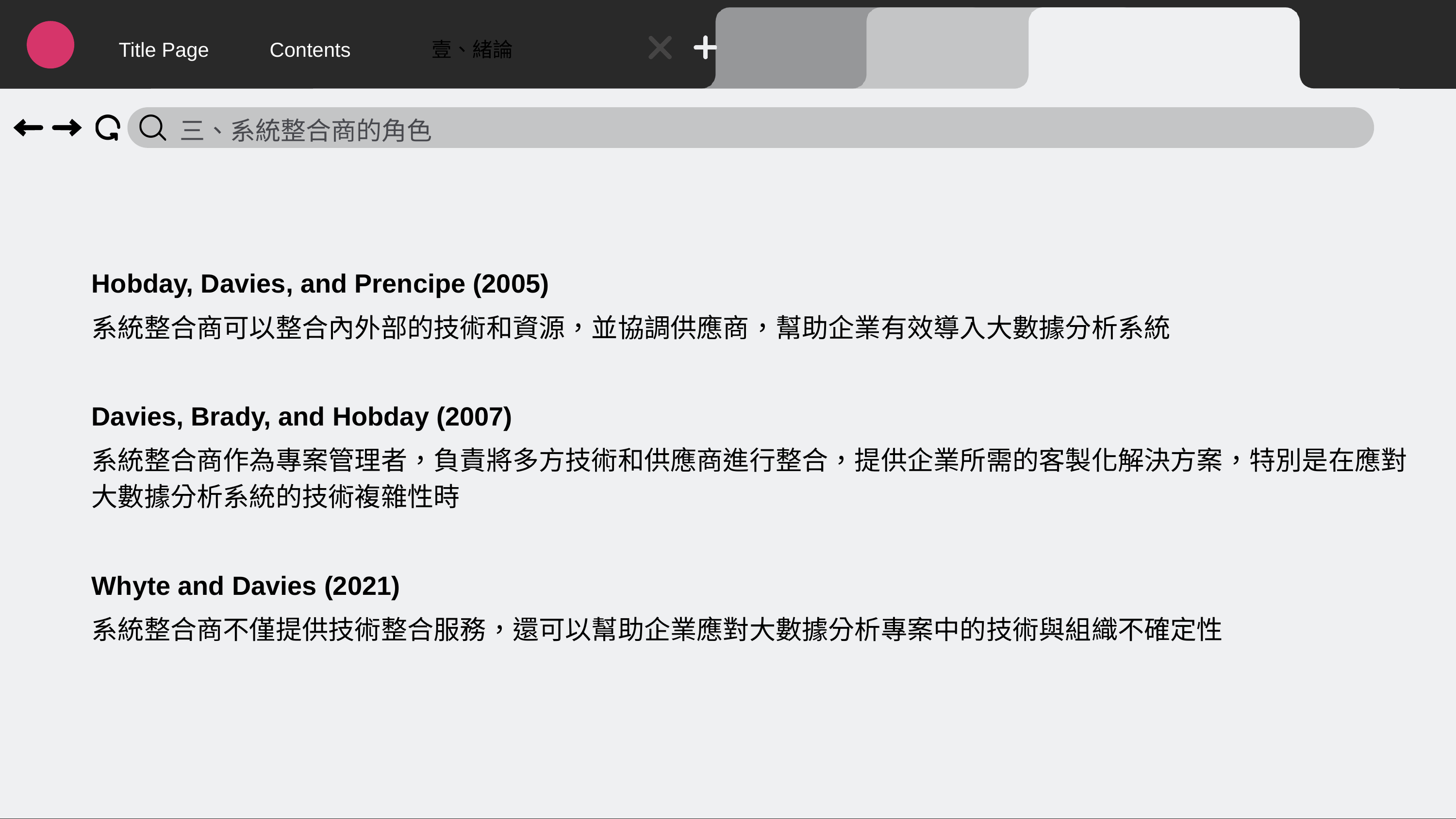

Title Page
Contents
壹、緒論

三、系統整合商的角色

Hobday, Davies, and Prencipe (2005)
系統整合商可以整合內外部的技術和資源，並協調供應商，幫助企業有效導入大數據分析系統

Davies, Brady, and Hobday (2007)
系統整合商作為專案管理者，負責將多方技術和供應商進行整合，提供企業所需的客製化解決方案，特別是在應對大數據分析系統的技術複雜性時

Whyte and Davies (2021)
系統整合商不僅提供技術整合服務，還可以幫助企業應對大數據分析專案中的技術與組織不確定性